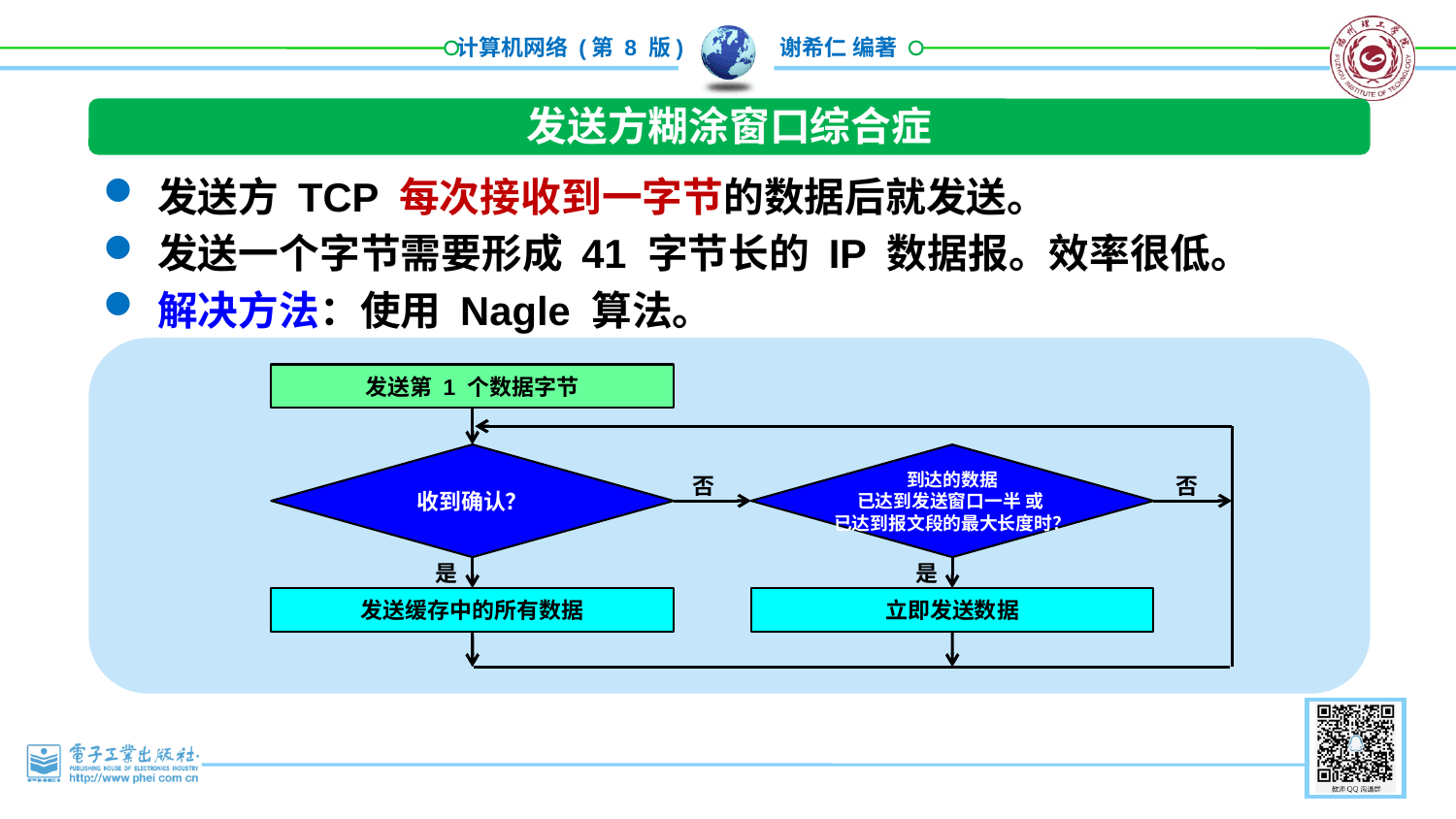

发送方糊涂窗口综合症

发送方 TCP 每次接收到一字节的数据后就发送。
发送一个字节需要形成 41 字节长的 IP 数据报。效率很低。
解决方法：使用 Nagle 算法。

发送第 1 个数据字节
到达的数据
已达到发送窗口一半 或
已达到报文段的最大长度时？
收到确认？
否
否
是
是
发送缓存中的所有数据
立即发送数据